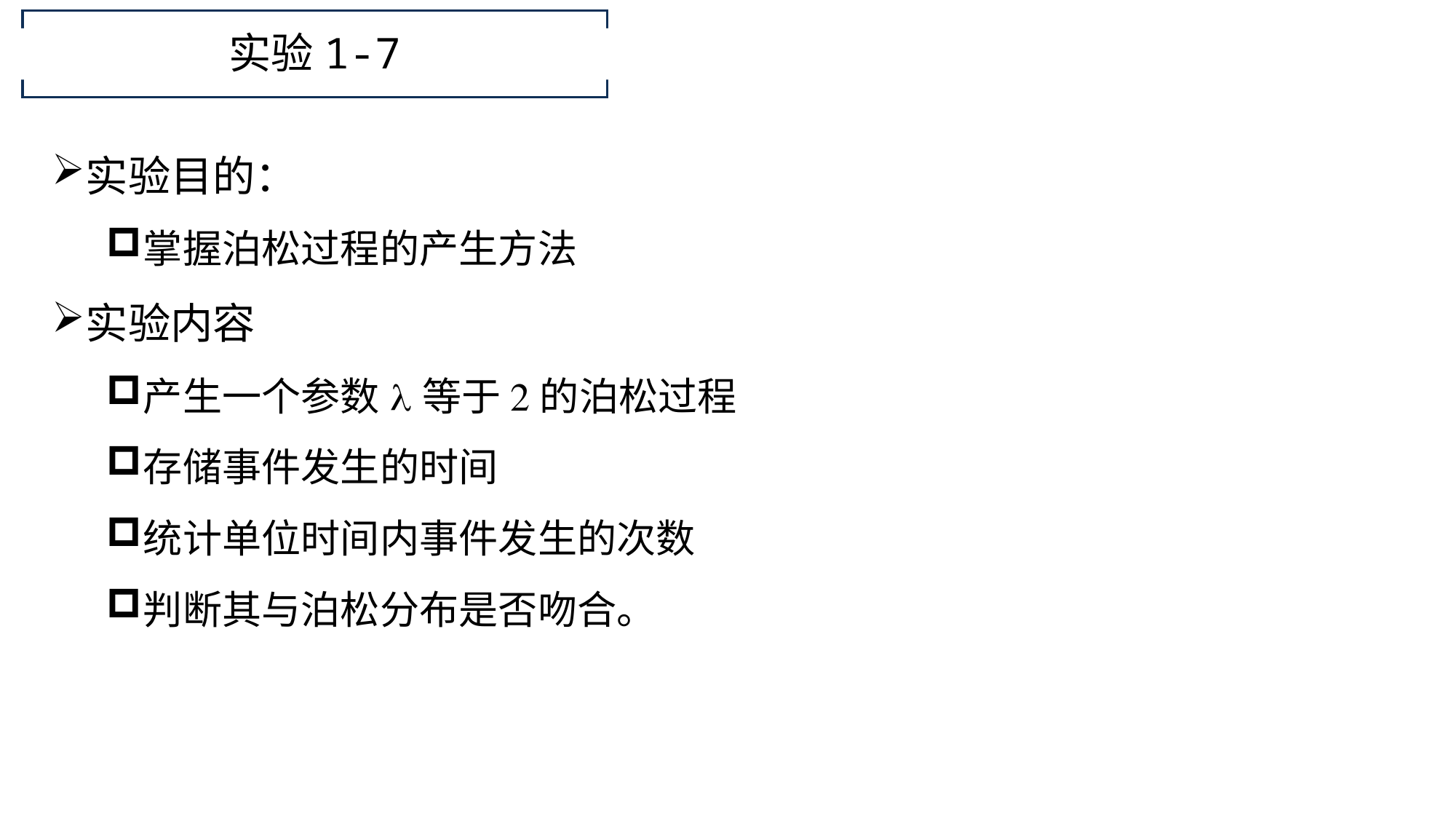

# 实验1-7
实验目的：
掌握泊松过程的产生方法
实验内容
产生一个参数λ等于2的泊松过程
存储事件发生的时间
统计单位时间内事件发生的次数
判断其与泊松分布是否吻合。
7